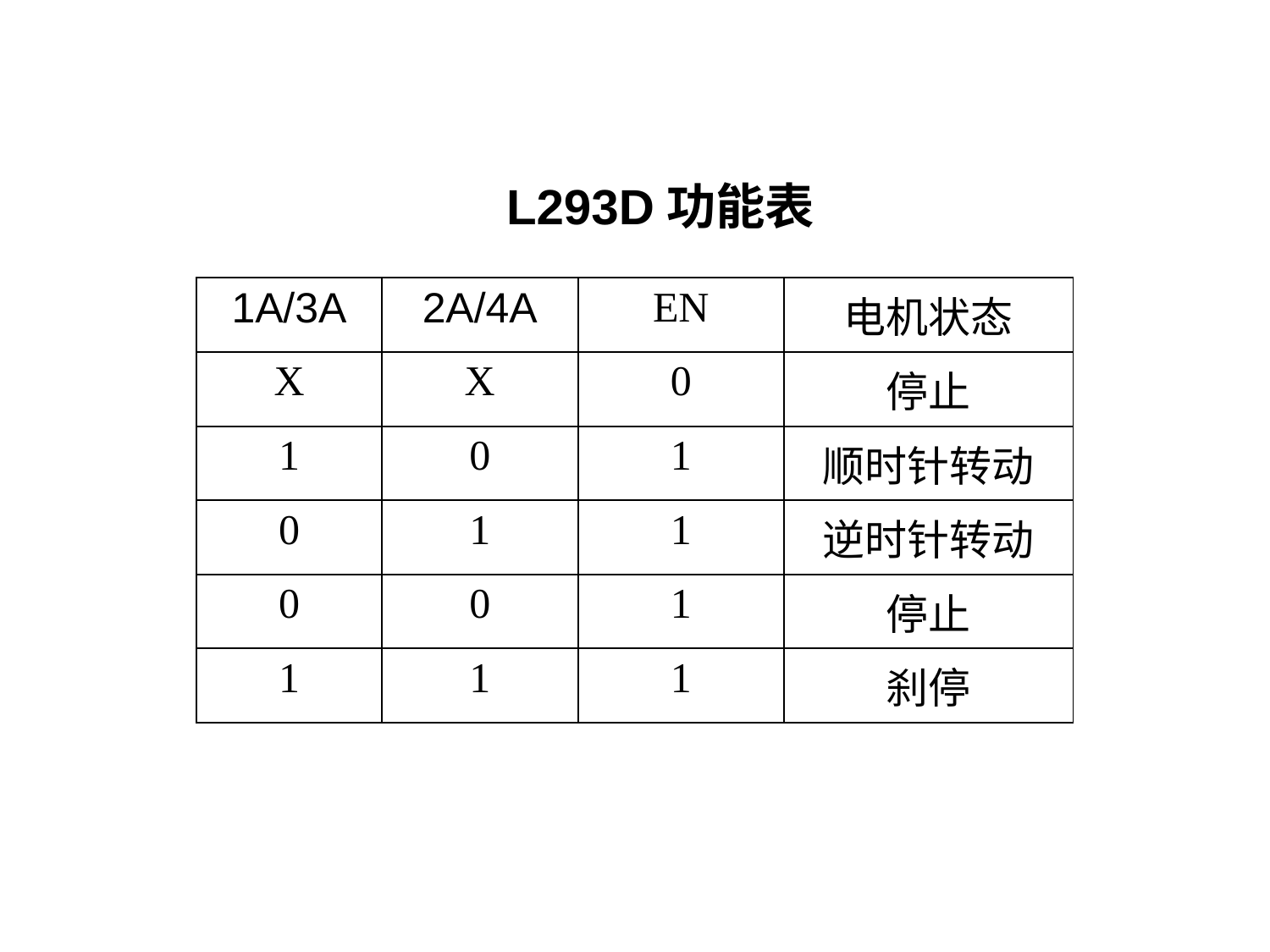

L293D功能表
| 1A/3A | 2A/4A | EN | 电机状态 |
| --- | --- | --- | --- |
| X | X | 0 | 停止 |
| 1 | 0 | 1 | 顺时针转动 |
| 0 | 1 | 1 | 逆时针转动 |
| 0 | 0 | 1 | 停止 |
| 1 | 1 | 1 | 刹停 |